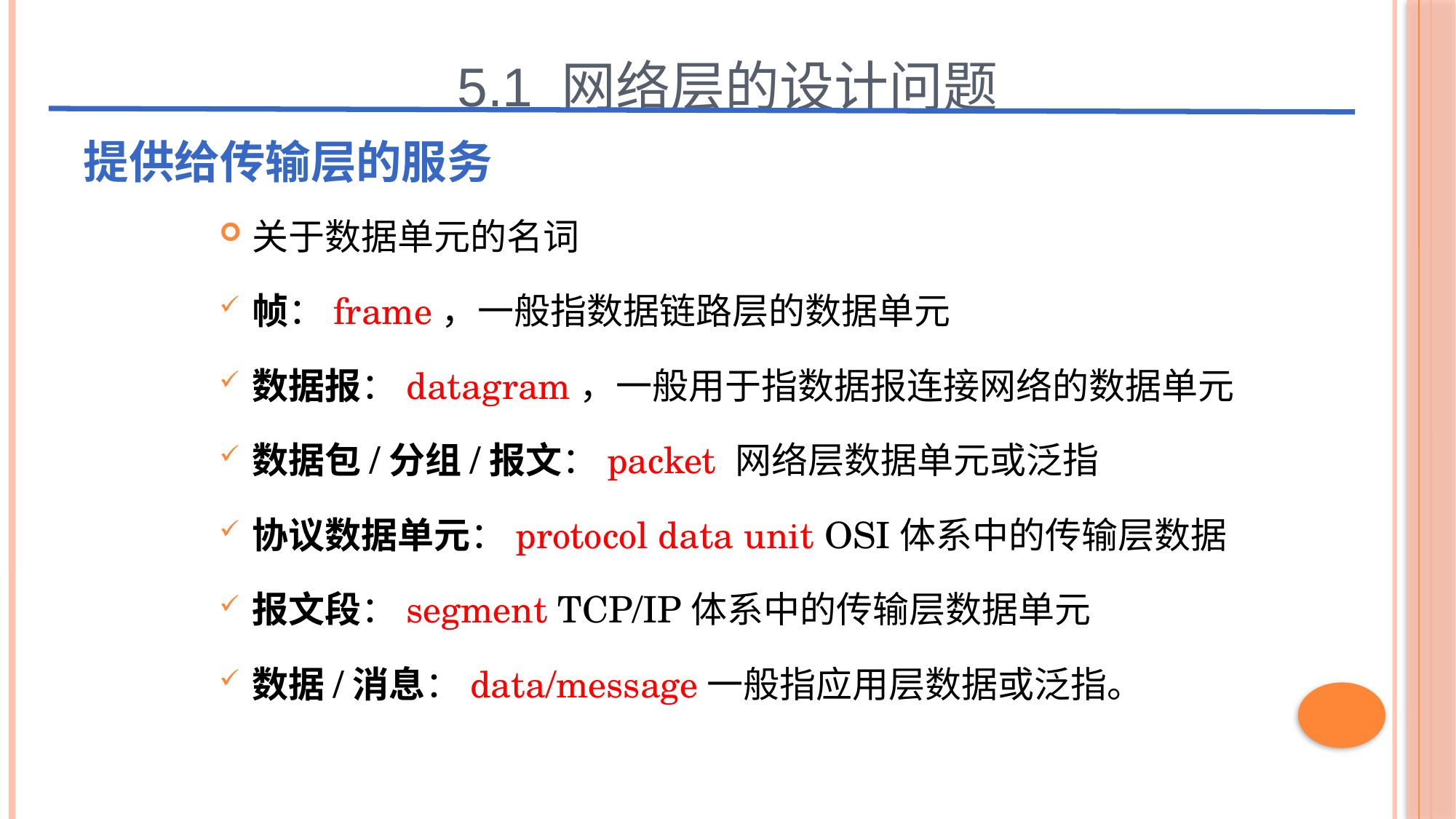

5.1 网络层的设计问题
提供给传输层的服务
关于数据单元的名词
帧：frame，一般指数据链路层的数据单元
数据报：datagram，一般用于指数据报连接网络的数据单元
数据包/分组/报文：packet 网络层数据单元或泛指
协议数据单元：protocol data unit OSI体系中的传输层数据
报文段：segment TCP/IP体系中的传输层数据单元
数据/消息：data/message一般指应用层数据或泛指。